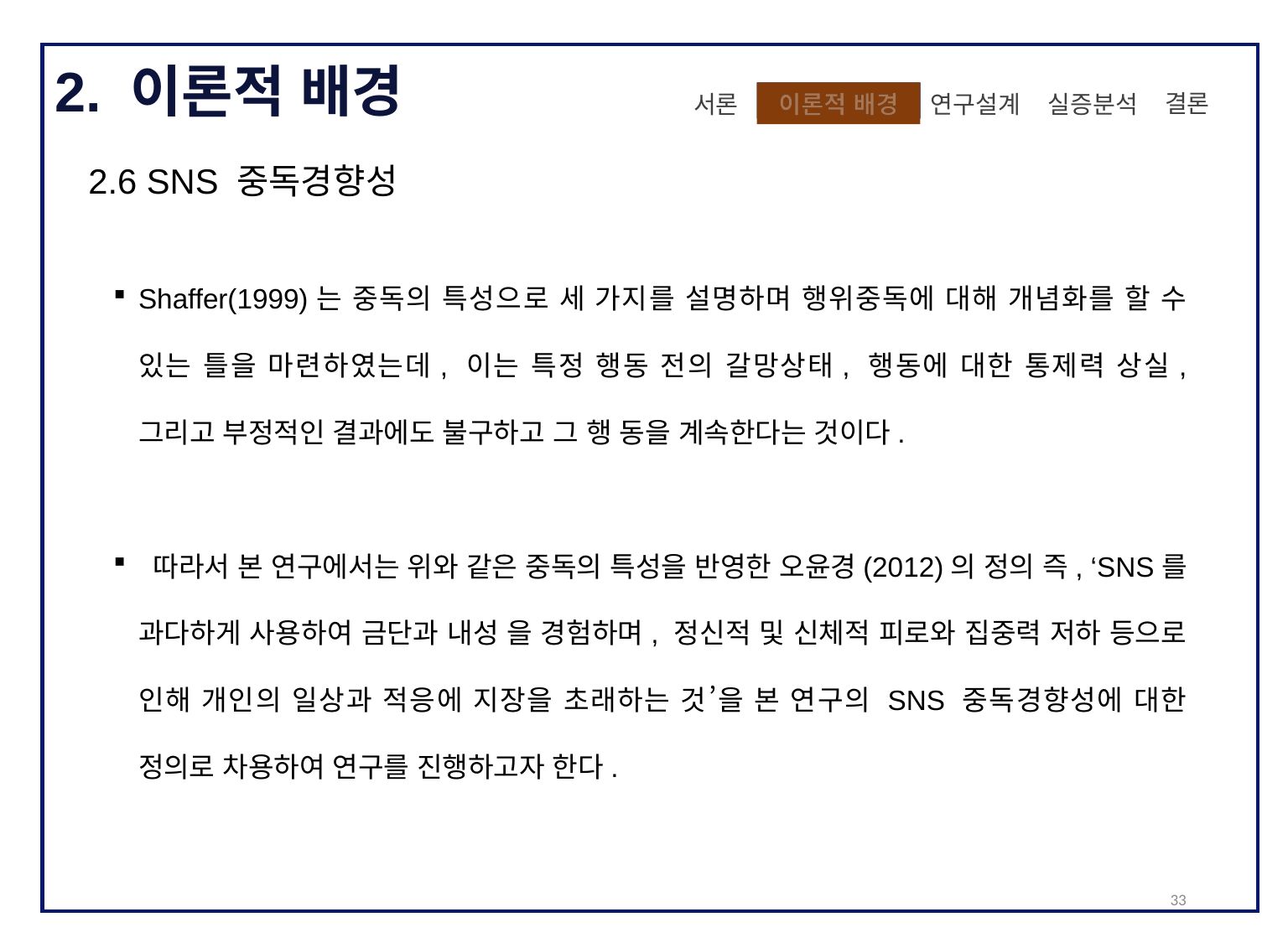

2. 이론적 배경
 결론
실증분석
이론적 배경
이론적 배경

 연구설계
서론
2.6 SNS 중독경향성

Shaffer(1999)는 중독의 특성으로 세 가지를 설명하며 행위중독에 대해 개념화를 할 수 있는 틀을 마련하였는데, 이는 특정 행동 전의 갈망상태, 행동에 대한 통제력 상실, 그리고 부정적인 결과에도 불구하고 그 행 동을 계속한다는 것이다.

 따라서 본 연구에서는 위와 같은 중독의 특성을 반영한 오윤경(2012)의 정의 즉, ‘SNS를 과다하게 사용하여 금단과 내성 을 경험하며, 정신적 및 신체적 피로와 집중력 저하 등으로 인해 개인의 일상과 적응에 지장을 초래하는 것’을 본 연구의 SNS 중독경향성에 대한 정의로 차용하여 연구를 진행하고자 한다.

33